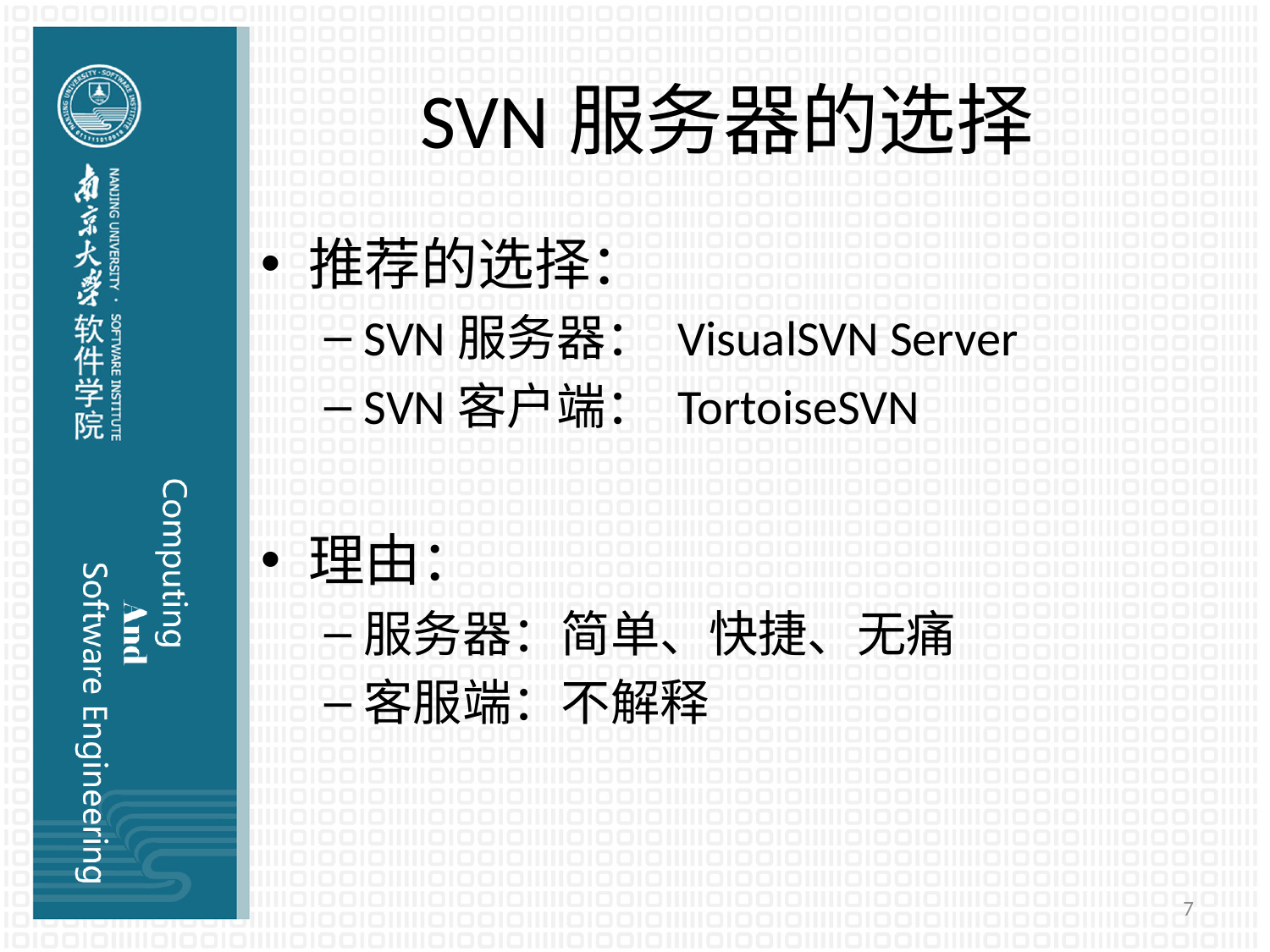

# SVN服务器的选择
推荐的选择：
SVN服务器： VisualSVN Server
SVN客户端： TortoiseSVN

理由：
服务器：简单、快捷、无痛
客服端：不解释

7